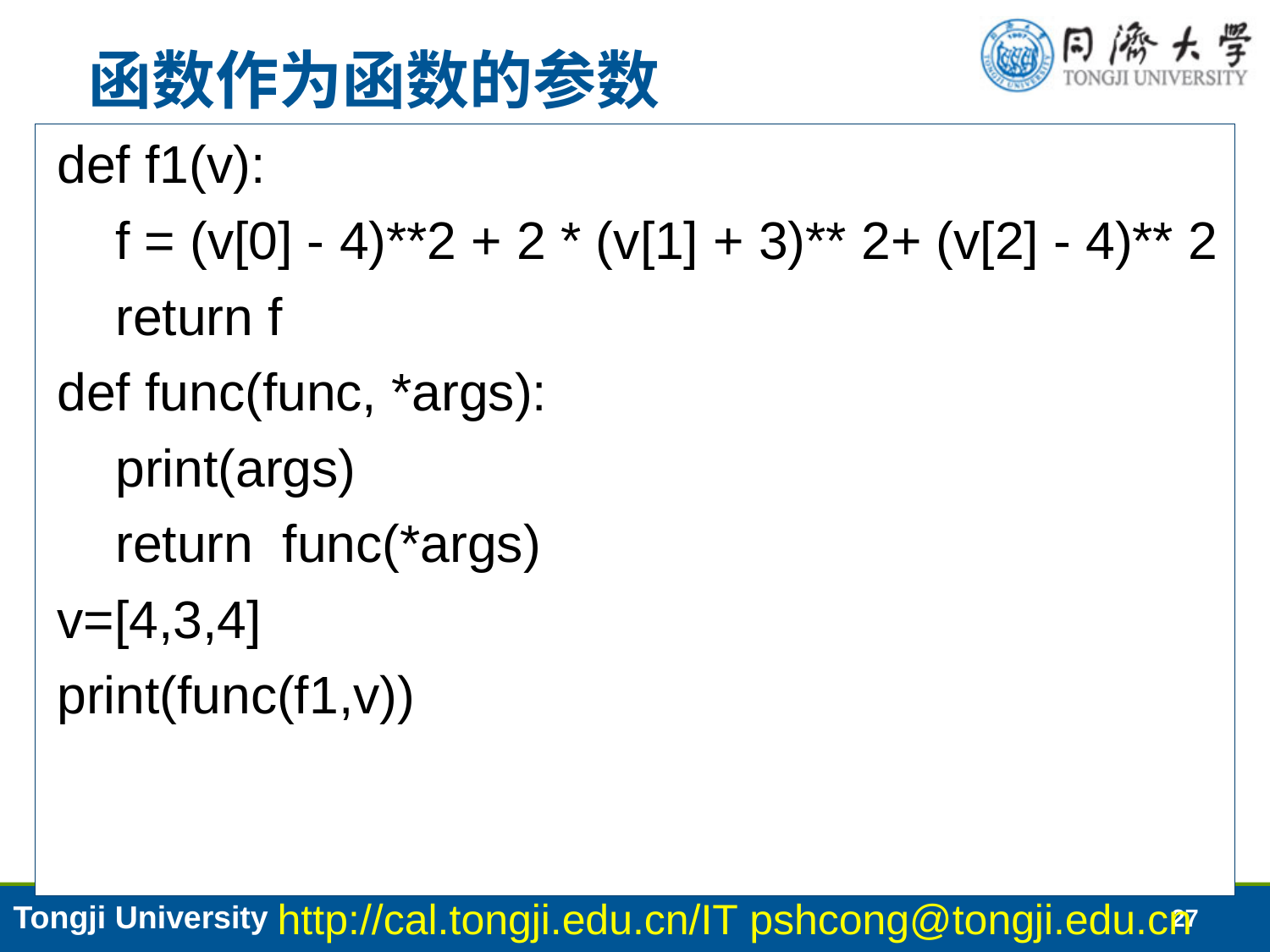

函数作为函数的参数
def f1(v):
    f = (v[0] - 4)**2 + 2 * (v[1] + 3)** 2+ (v[2] - 4)** 2
    return f
def func(func, *args):
    print(args)
    return  func(*args)
v=[4,3,4]
print(func(f1,v))